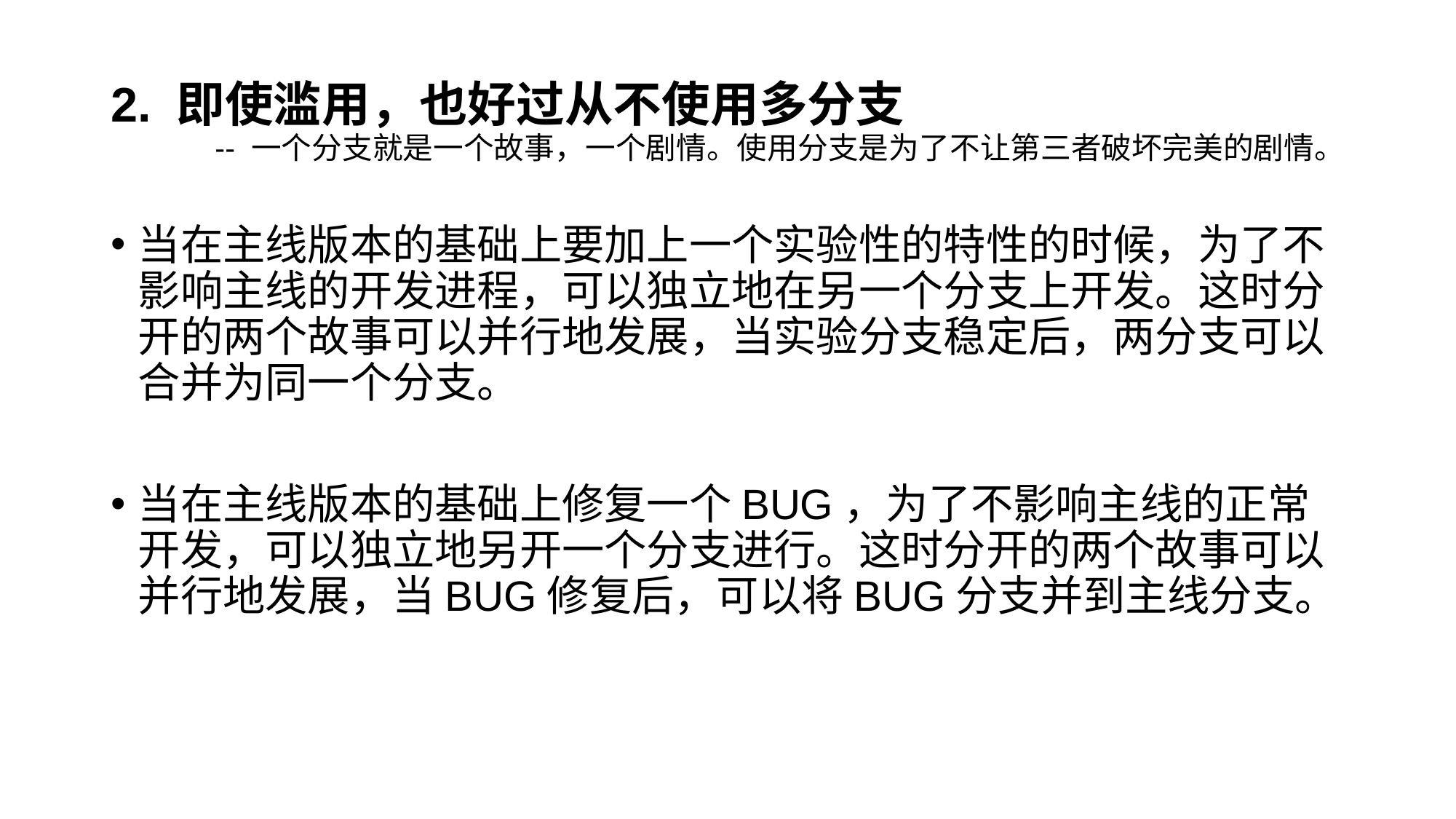

# 2. 即使滥用，也好过从不使用多分支 -- 一个分支就是一个故事，一个剧情。使用分支是为了不让第三者破坏完美的剧情。
当在主线版本的基础上要加上一个实验性的特性的时候，为了不影响主线的开发进程，可以独立地在另一个分支上开发。这时分开的两个故事可以并行地发展，当实验分支稳定后，两分支可以合并为同一个分支。

当在主线版本的基础上修复一个BUG，为了不影响主线的正常开发，可以独立地另开一个分支进行。这时分开的两个故事可以并行地发展，当BUG修复后，可以将BUG分支并到主线分支。